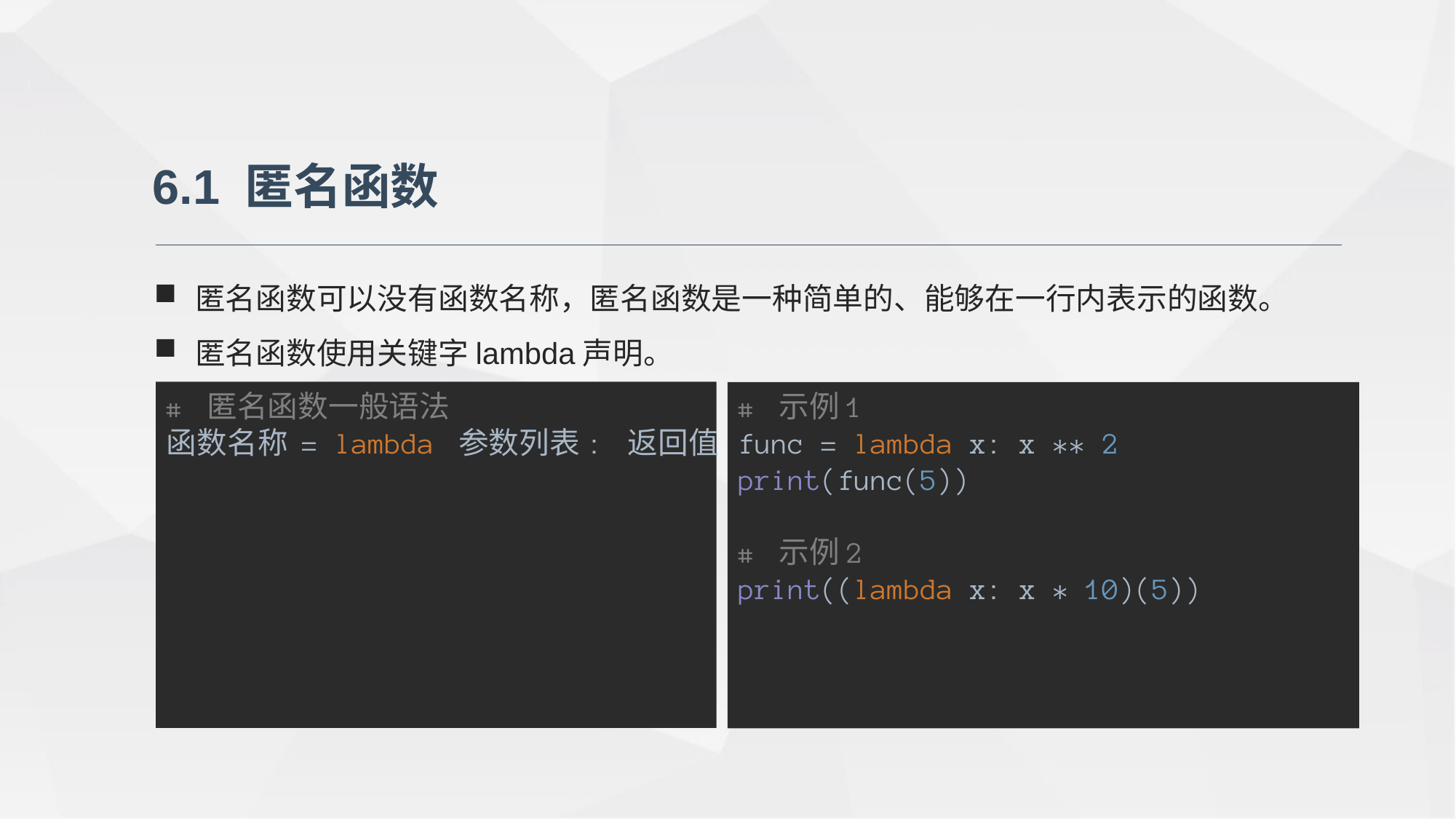

6.1 匿名函数
匿名函数可以没有函数名称，匿名函数是一种简单的、能够在一行内表示的函数。
匿名函数使用关键字lambda声明。
# 匿名函数一般语法 函数名称 = lambda 参数列表: 返回值
# 示例1 func = lambda x: x ** 2 print(func(5)) # 示例2 print((lambda x: x * 10)(5))